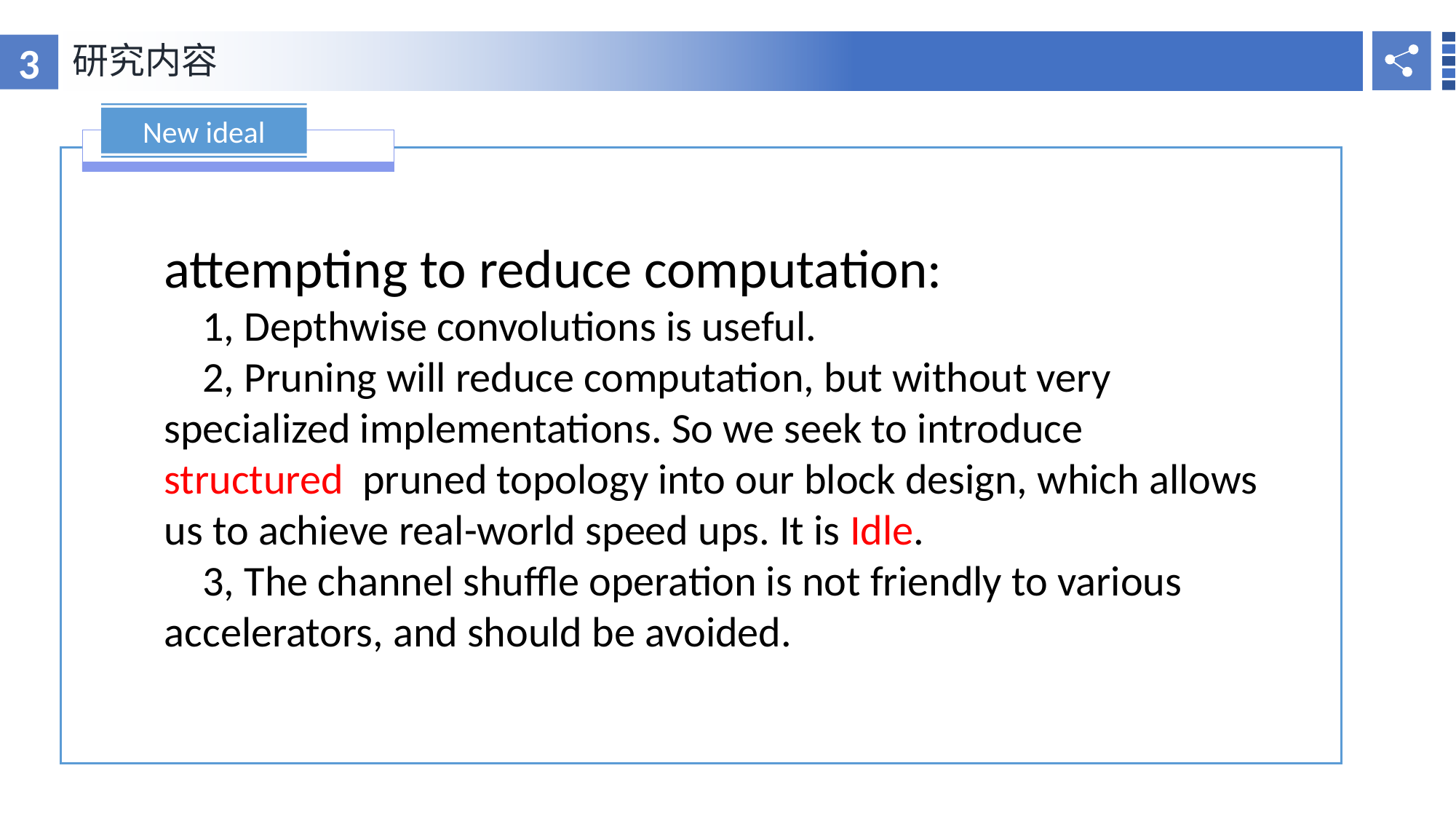

3

研究内容
RESEARCH BACKGROUND
New ideal

attempting to reduce computation:
    1, Depthwise convolutions is useful.
    2, Pruning will reduce computation, but without very specialized implementations. So we seek to introduce structured  pruned topology into our block design, which allows us to achieve real-world speed ups. It is Idle.
    3, The channel shuffle operation is not friendly to various accelerators, and should be avoided.